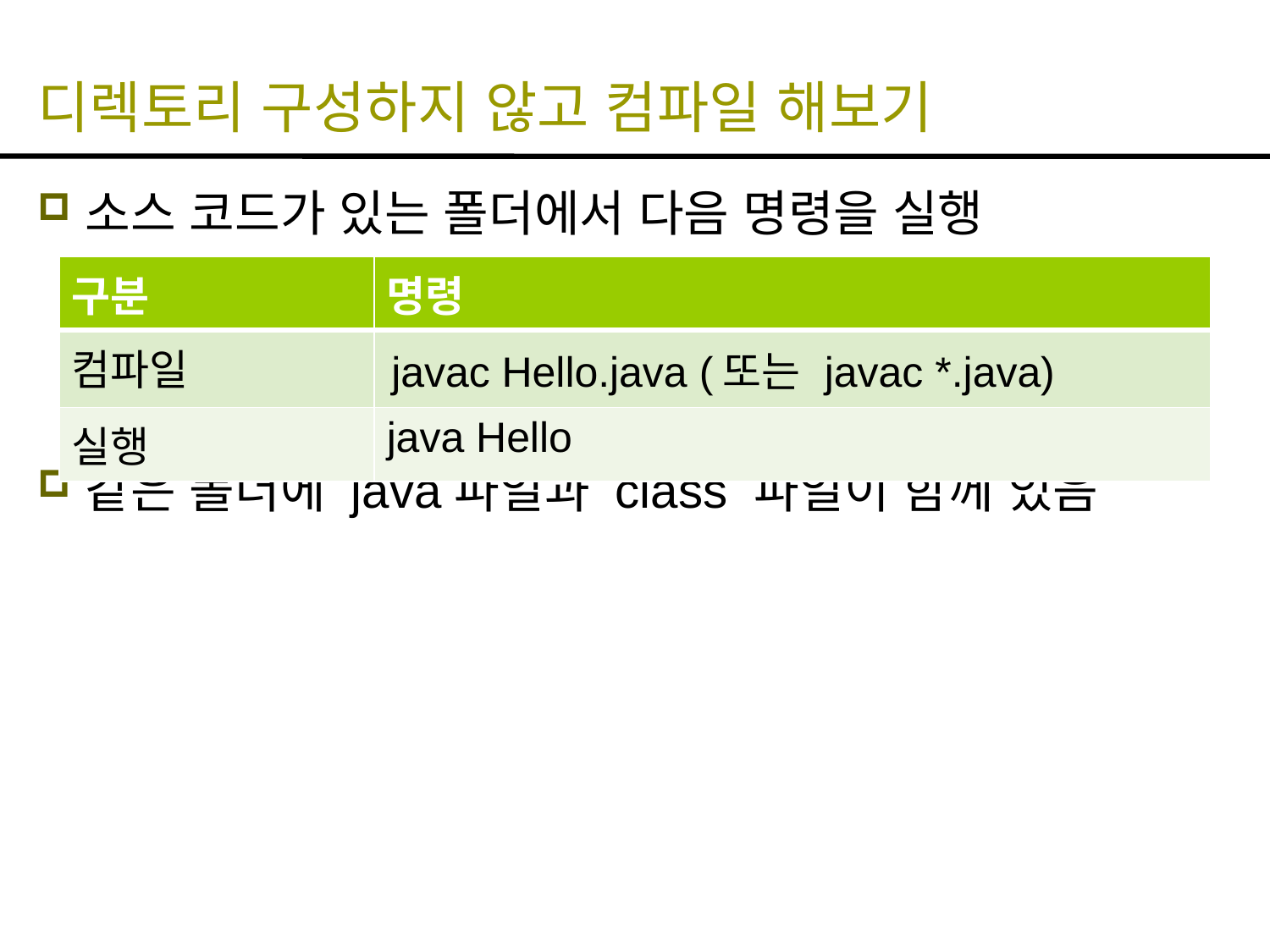

# 디렉토리 구성하지 않고 컴파일 해보기
소스 코드가 있는 폴더에서 다음 명령을 실행

같은 폴더에 java파일과 class 파일이 함께 있음
| 구분 | 명령 |
| --- | --- |
| 컴파일 | javac Hello.java (또는 javac \*.java) |
| 실행 | java Hello |